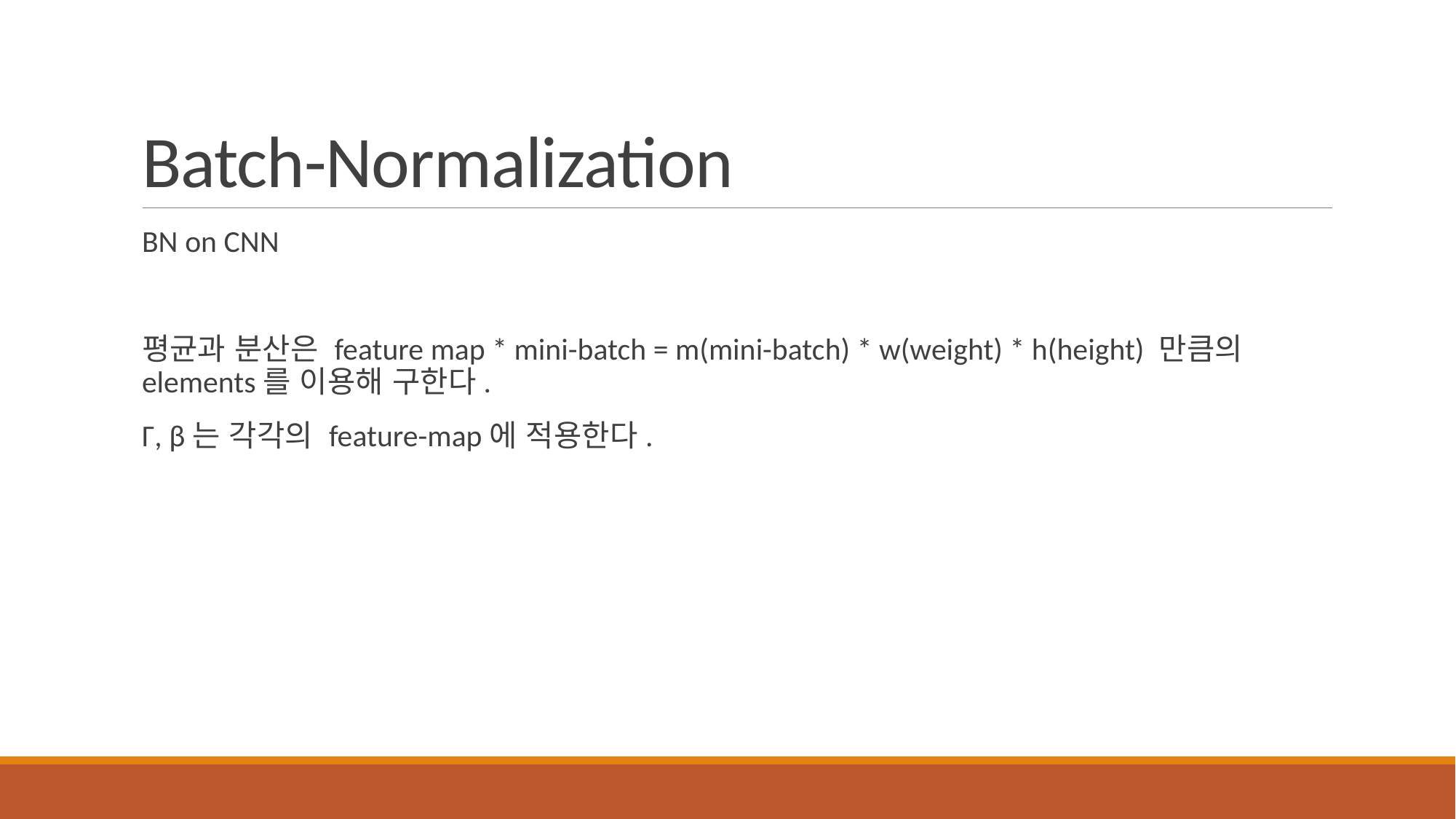

# Batch-Normalization
BN on CNN

평균과 분산은 feature map * mini-batch = m(mini-batch) * w(weight) * h(height) 만큼의 elements를 이용해 구한다.
Γ, β는 각각의 feature-map에 적용한다.